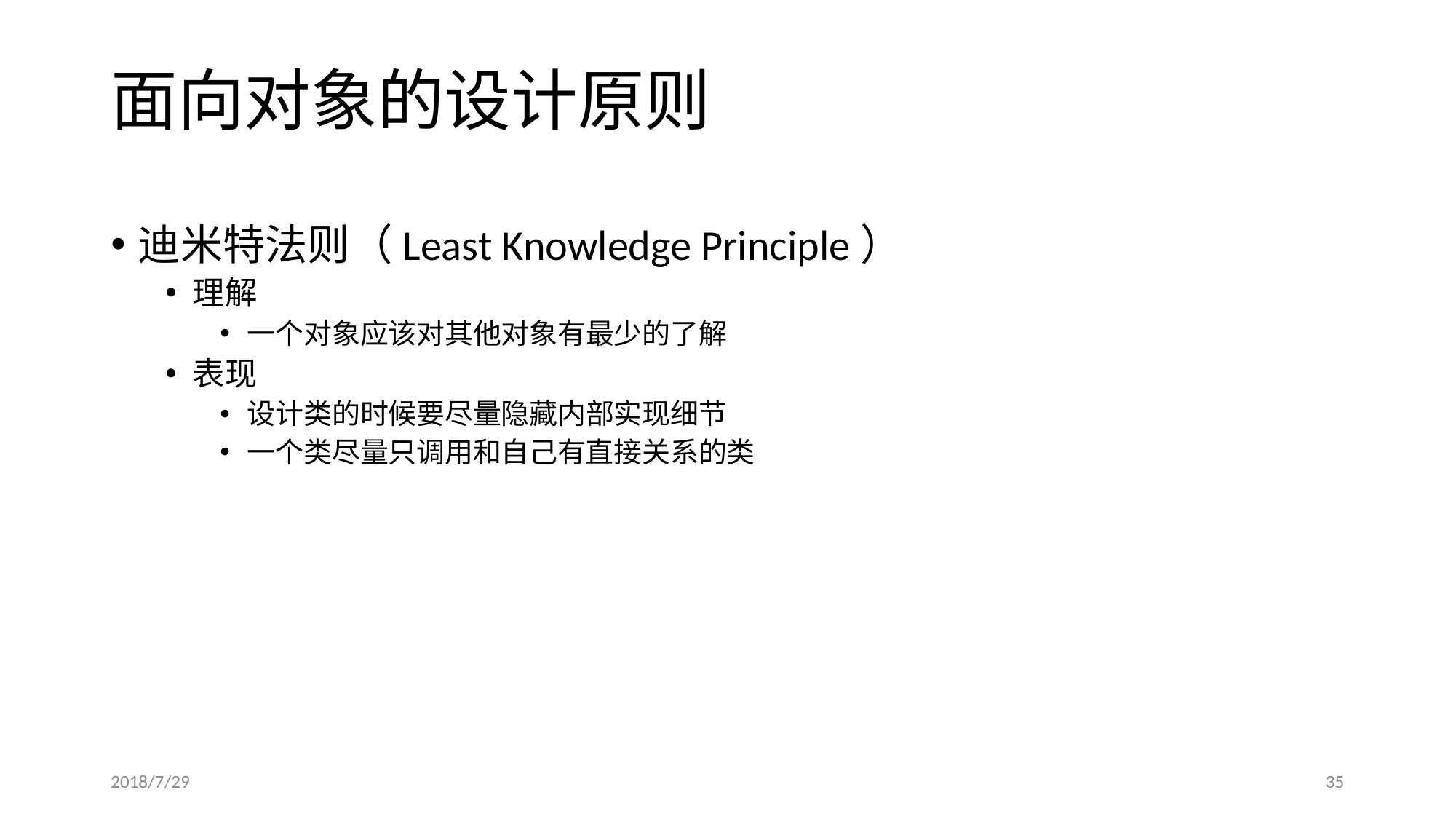

# 面向对象的设计原则
迪米特法则（Least Knowledge Principle）
理解
一个对象应该对其他对象有最少的了解
表现
设计类的时候要尽量隐藏内部实现细节
一个类尽量只调用和自己有直接关系的类

2018/7/29
35